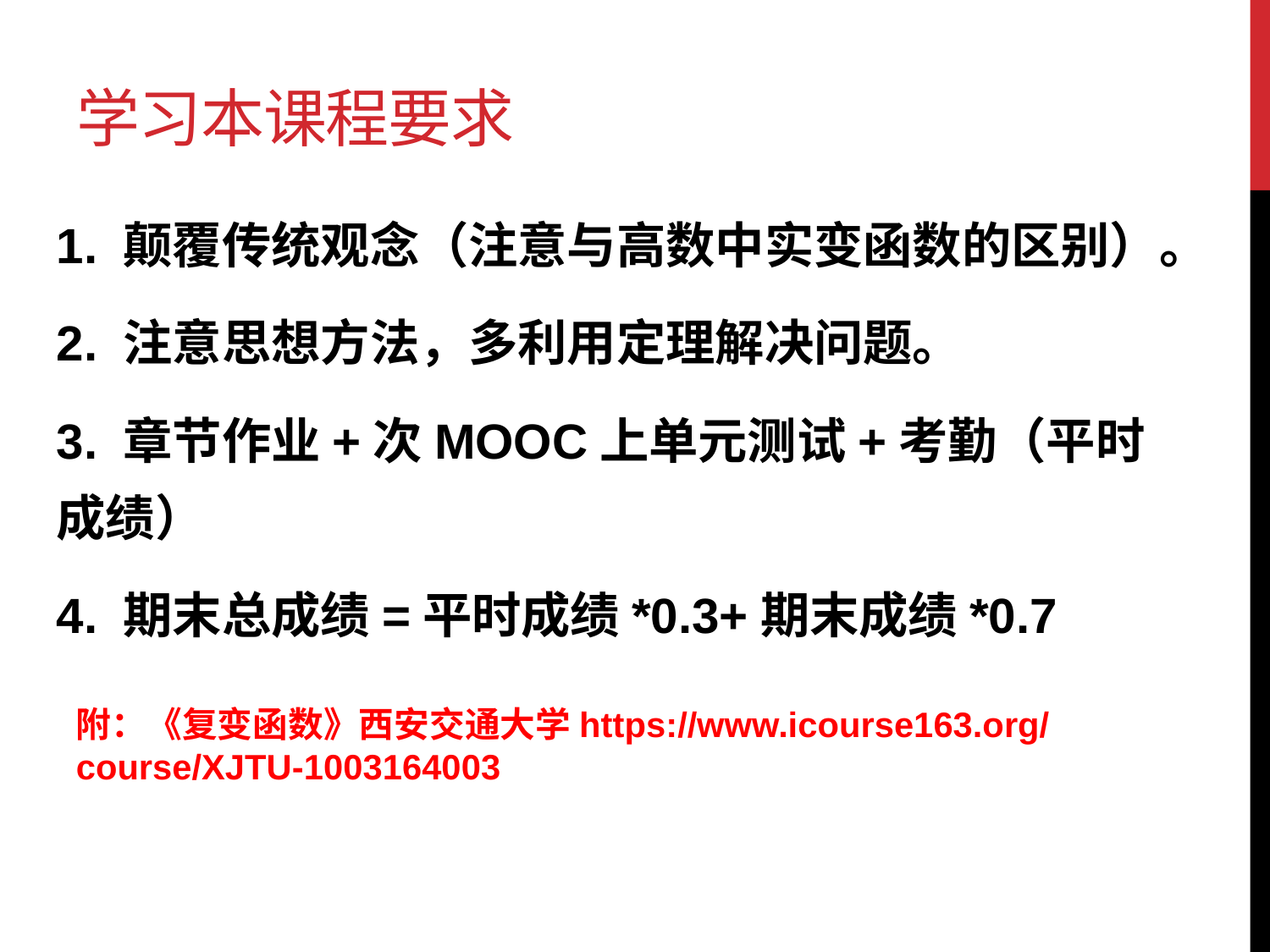

# 学习本课程要求
1. 颠覆传统观念（注意与高数中实变函数的区别）。
2. 注意思想方法，多利用定理解决问题。
3. 章节作业+次MOOC上单元测试+考勤（平时成绩）
4. 期末总成绩=平时成绩*0.3+期末成绩*0.7
附：《复变函数》西安交通大学https://www.icourse163.org/course/XJTU-1003164003
3